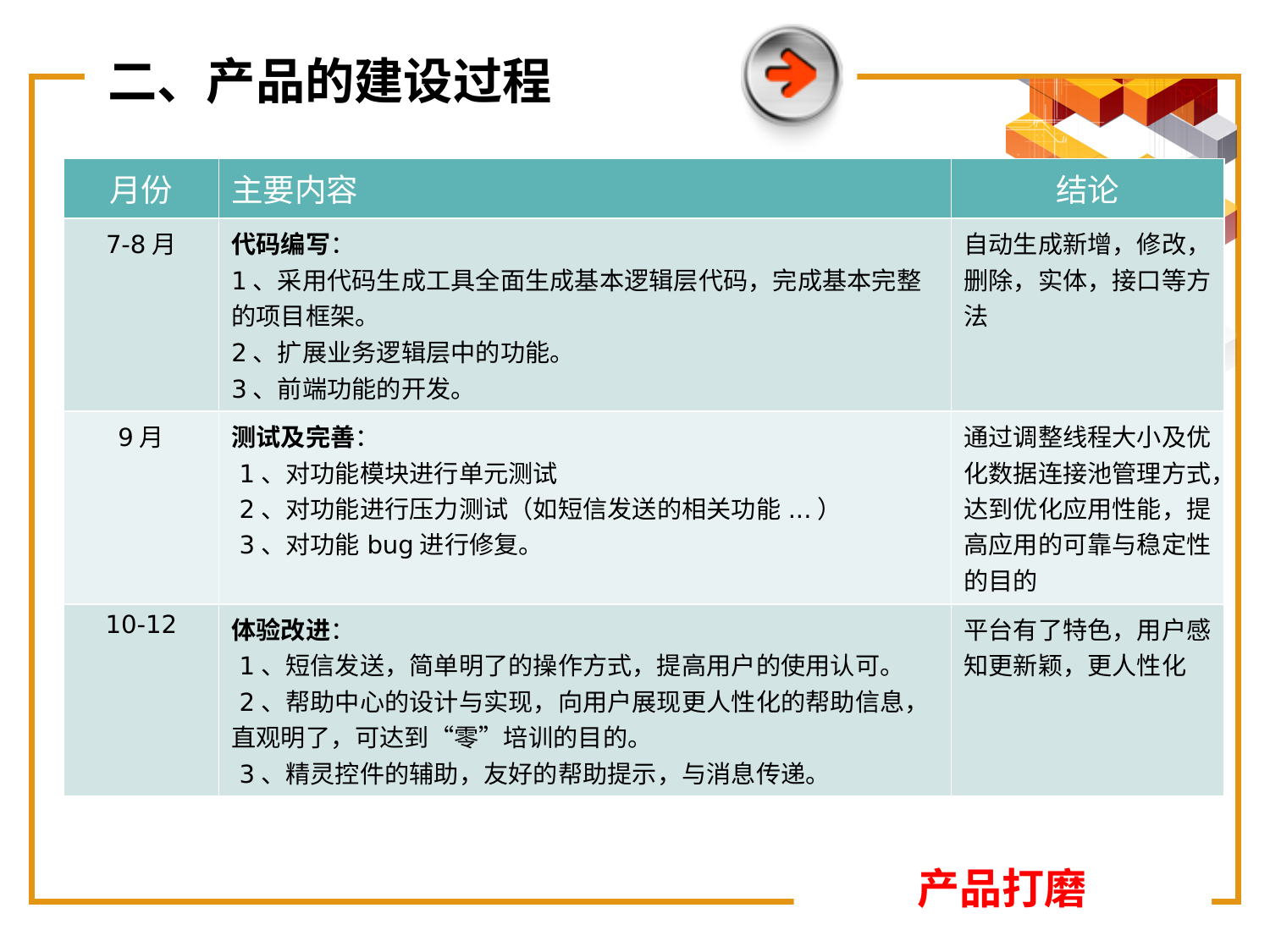

# 二、产品的建设过程
| 月份 | 主要内容 | 结论 |
| --- | --- | --- |
| 7-8月 | 代码编写： 1、采用代码生成工具全面生成基本逻辑层代码，完成基本完整的项目框架。 2、扩展业务逻辑层中的功能。 3、前端功能的开发。 | 自动生成新增，修改，删除，实体，接口等方法 |
| 9月 | 测试及完善： 1、对功能模块进行单元测试 2、对功能进行压力测试（如短信发送的相关功能...） 3、对功能bug进行修复。 | 通过调整线程大小及优化数据连接池管理方式，达到优化应用性能，提高应用的可靠与稳定性的目的 |
| 10-12 | 体验改进： 1、短信发送，简单明了的操作方式，提高用户的使用认可。 2、帮助中心的设计与实现，向用户展现更人性化的帮助信息，直观明了，可达到“零”培训的目的。 3、精灵控件的辅助，友好的帮助提示，与消息传递。 | 平台有了特色，用户感知更新颖，更人性化 |
产品打磨